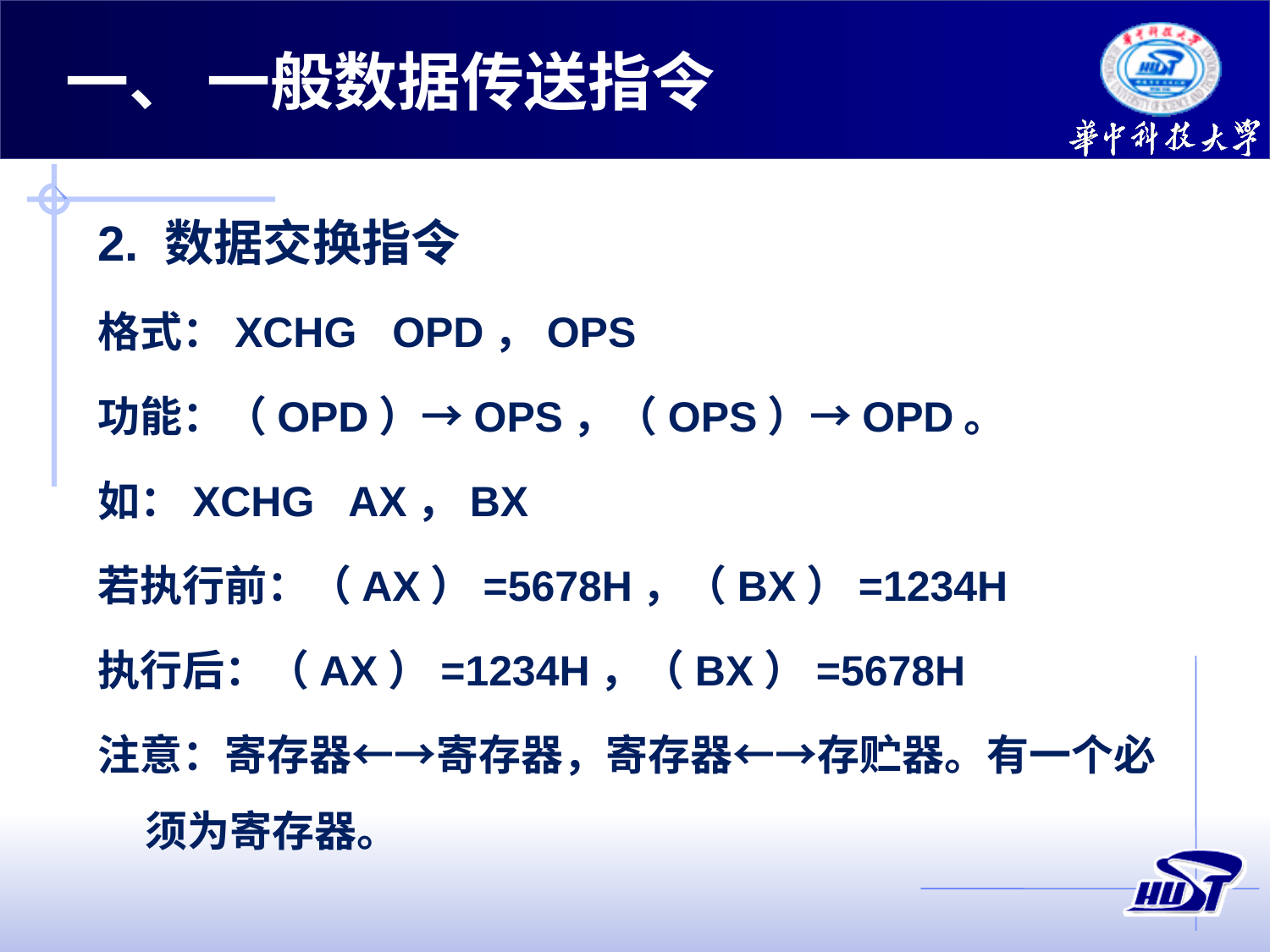

# 一、 一般数据传送指令
2. 数据交换指令
格式：XCHG   OPD，OPS
功能：（OPD）→OPS，（OPS）→OPD。
如：XCHG   AX，BX
若执行前：（AX）=5678H，（BX）=1234H
执行后：（AX）=1234H，（BX）=5678H
注意：寄存器←→寄存器，寄存器←→存贮器。有一个必须为寄存器。